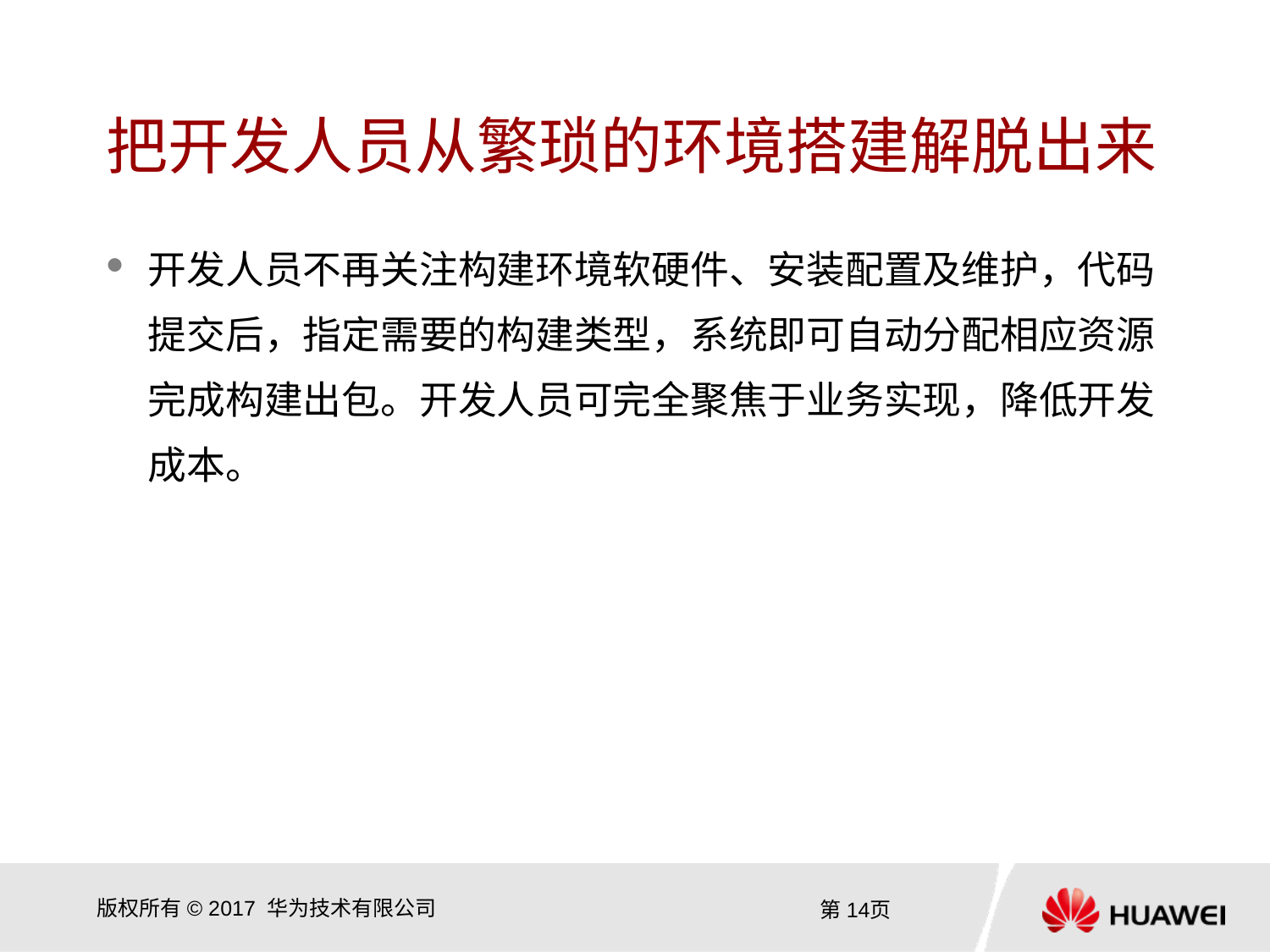

# 把开发人员从繁琐的环境搭建解脱出来
开发人员不再关注构建环境软硬件、安装配置及维护，代码提交后，指定需要的构建类型，系统即可自动分配相应资源完成构建出包。开发人员可完全聚焦于业务实现，降低开发成本。